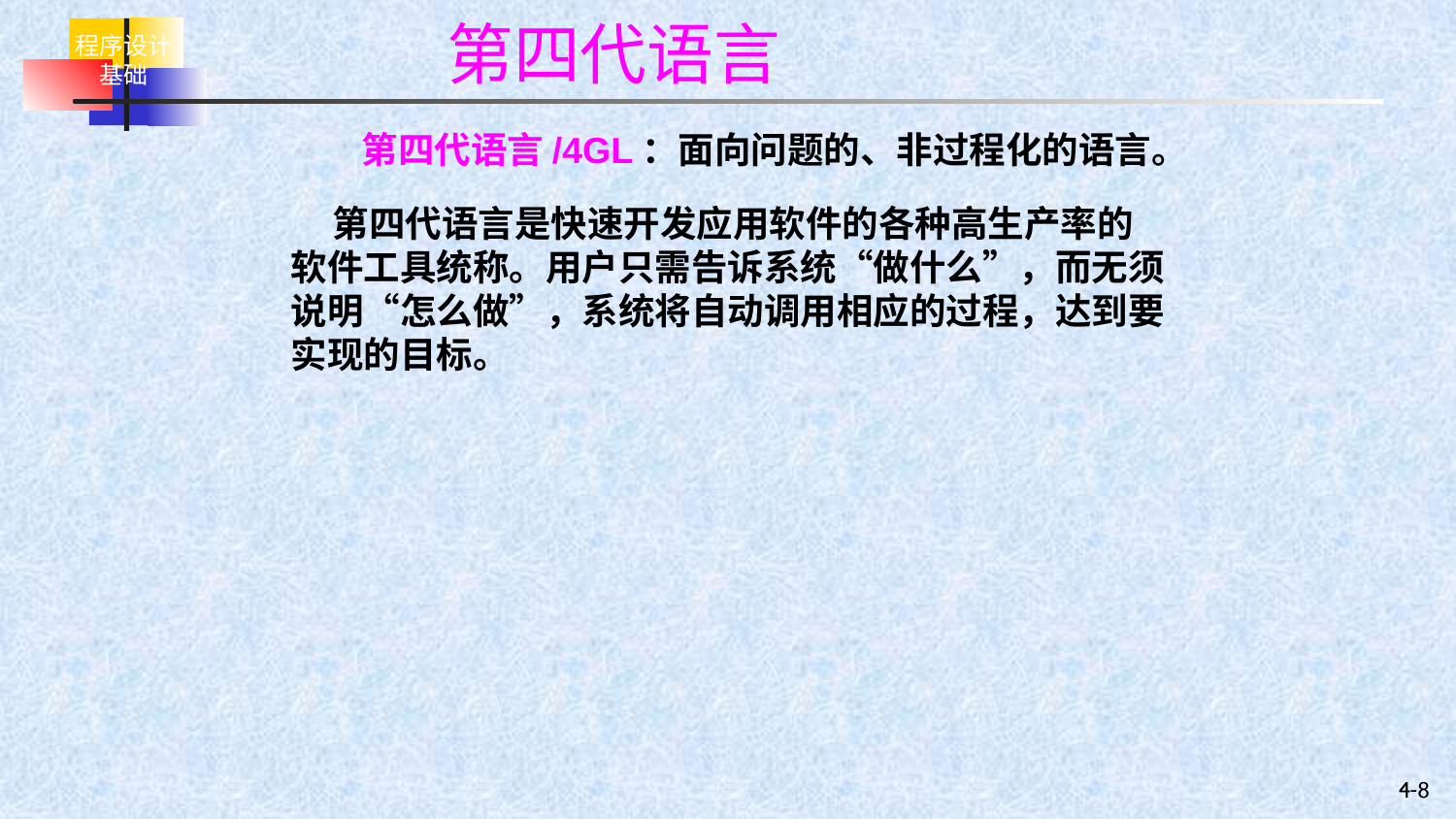

# 第四代语言
第四代语言/4GL：面向问题的、非过程化的语言。
    第四代语言是快速开发应用软件的各种高生产率的软件工具统称。用户只需告诉系统“做什么”，而无须说明“怎么做”，系统将自动调用相应的过程，达到要实现的目标。
4-8